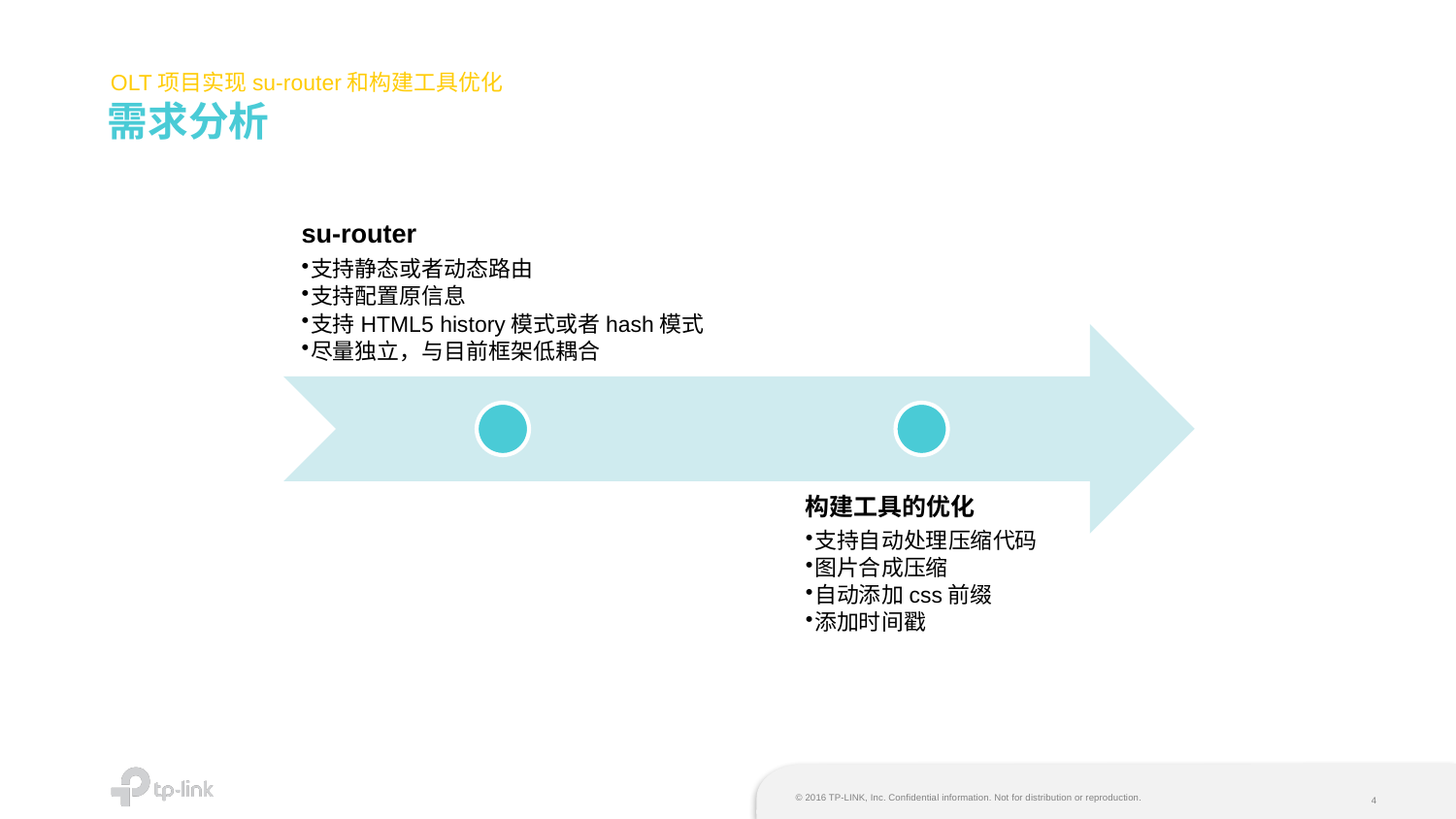

OLT项目实现su-router和构建工具优化
# 需求分析
su-router
支持静态或者动态路由
支持配置原信息
支持HTML5 history模式或者hash模式
尽量独立，与目前框架低耦合
构建工具的优化
支持自动处理压缩代码
图片合成压缩
自动添加css前缀
添加时间戳